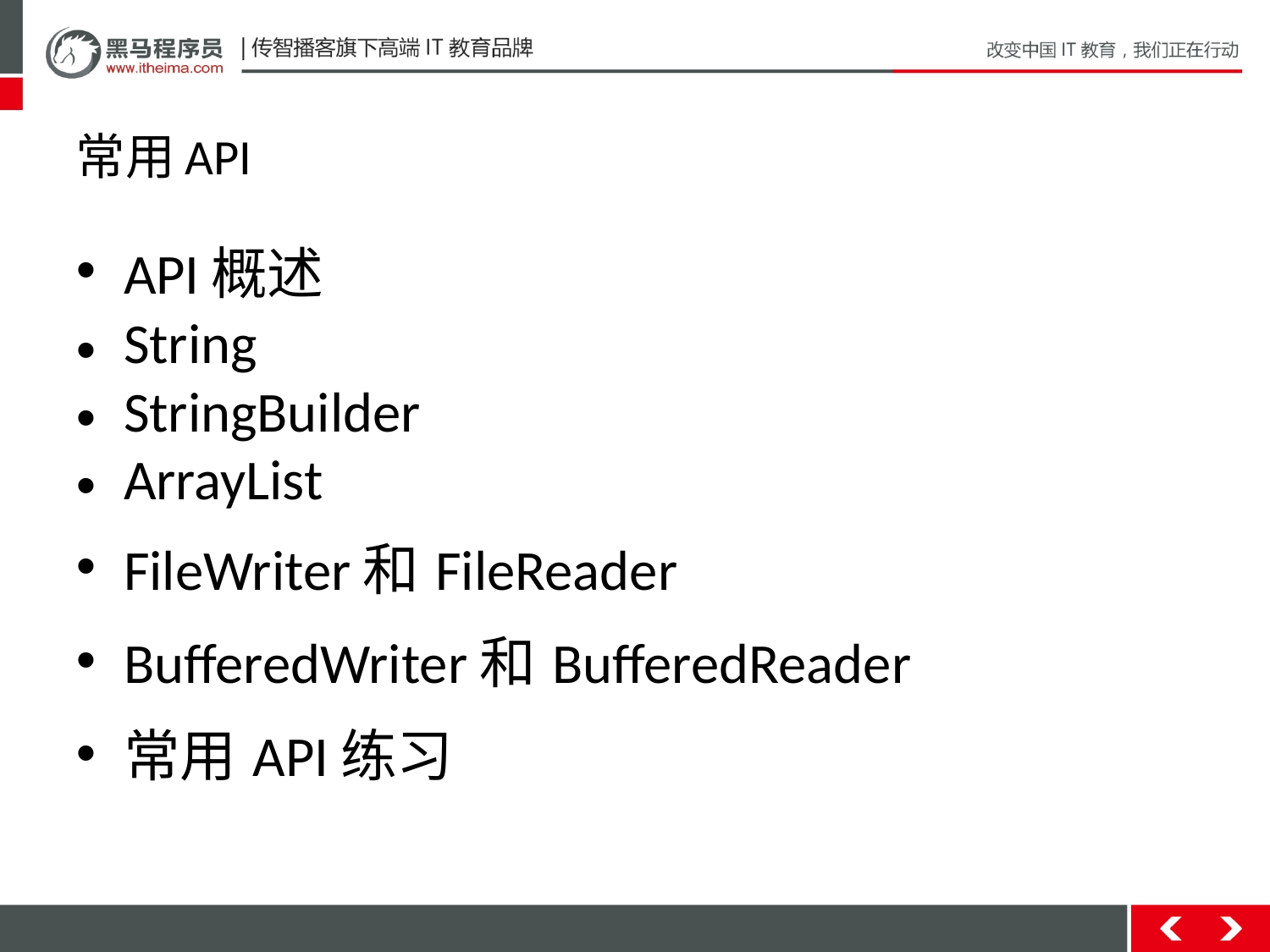

# 常用API
API概述
String
StringBuilder
ArrayList
FileWriter和FileReader
BufferedWriter和BufferedReader
常用API练习